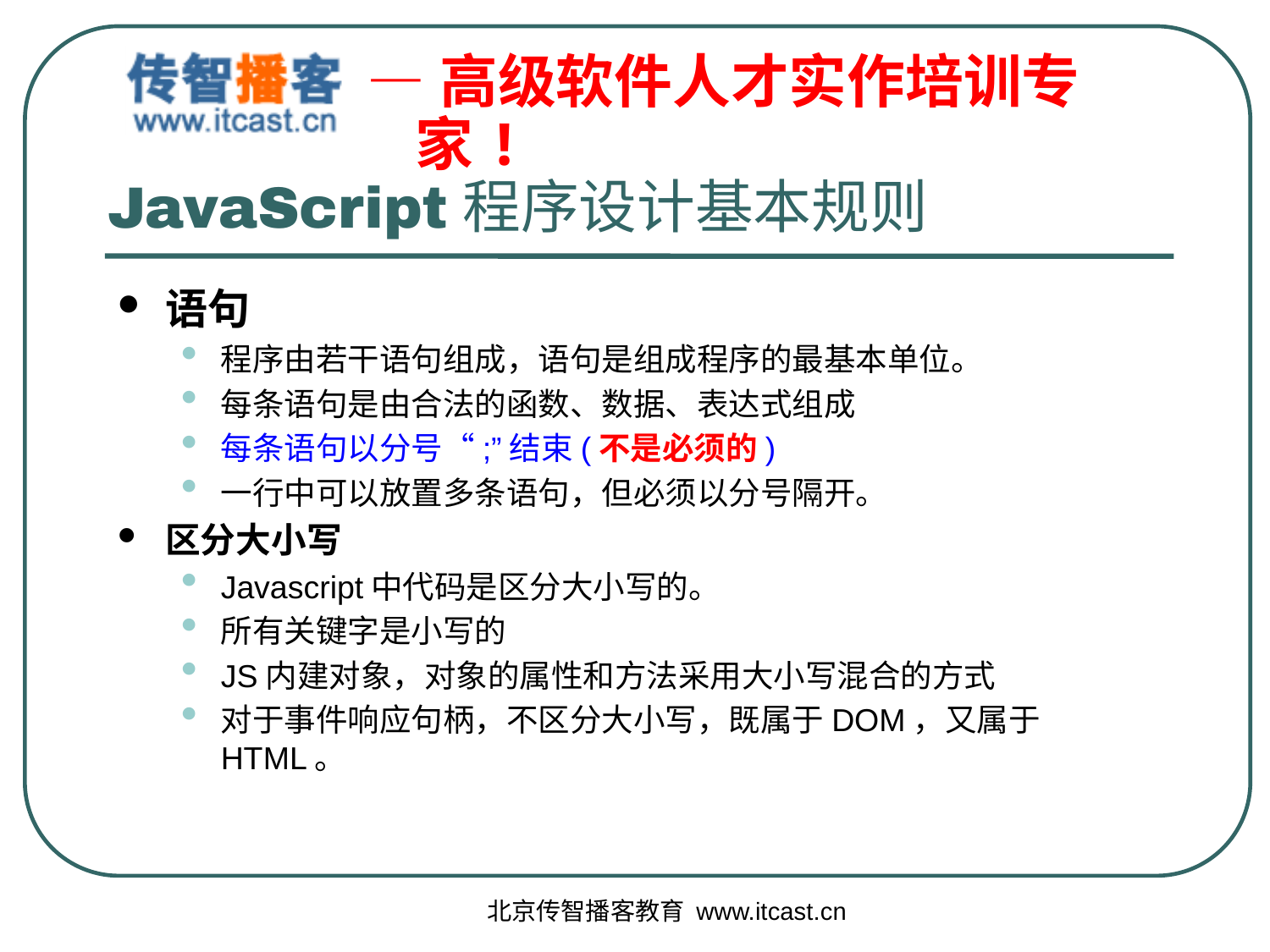

# JavaScript程序设计基本规则
语句
程序由若干语句组成，语句是组成程序的最基本单位。
每条语句是由合法的函数、数据、表达式组成
每条语句以分号“;”结束(不是必须的)
一行中可以放置多条语句，但必须以分号隔开。
区分大小写
Javascript中代码是区分大小写的。
所有关键字是小写的
JS内建对象，对象的属性和方法采用大小写混合的方式
对于事件响应句柄，不区分大小写，既属于DOM，又属于HTML。